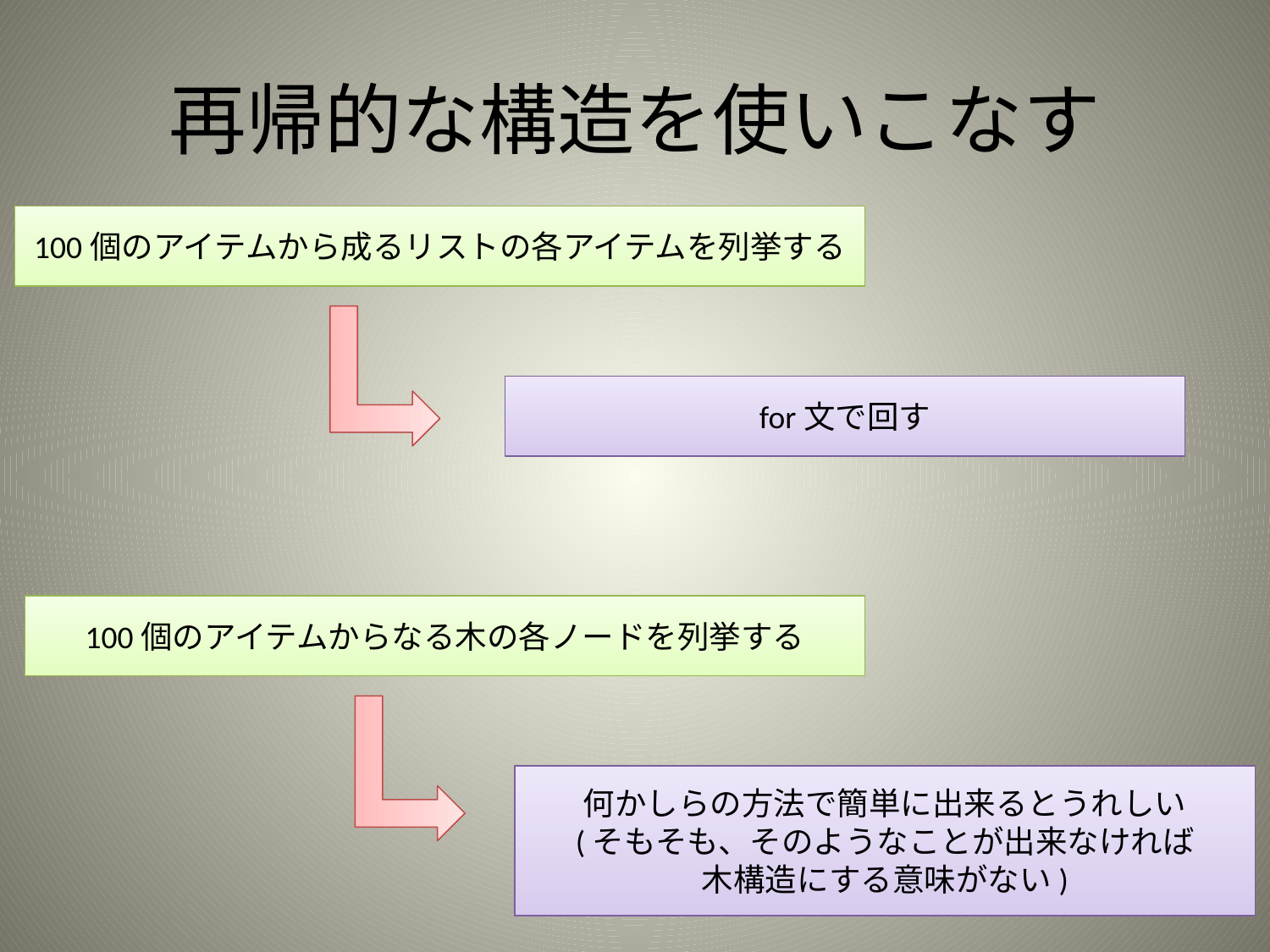

# 再帰的な構造を使いこなす
100個のアイテムから成るリストの各アイテムを列挙する

for文で回す
100個のアイテムからなる木の各ノードを列挙する

何かしらの方法で簡単に出来るとうれしい
(そもそも、そのようなことが出来なければ
木構造にする意味がない)